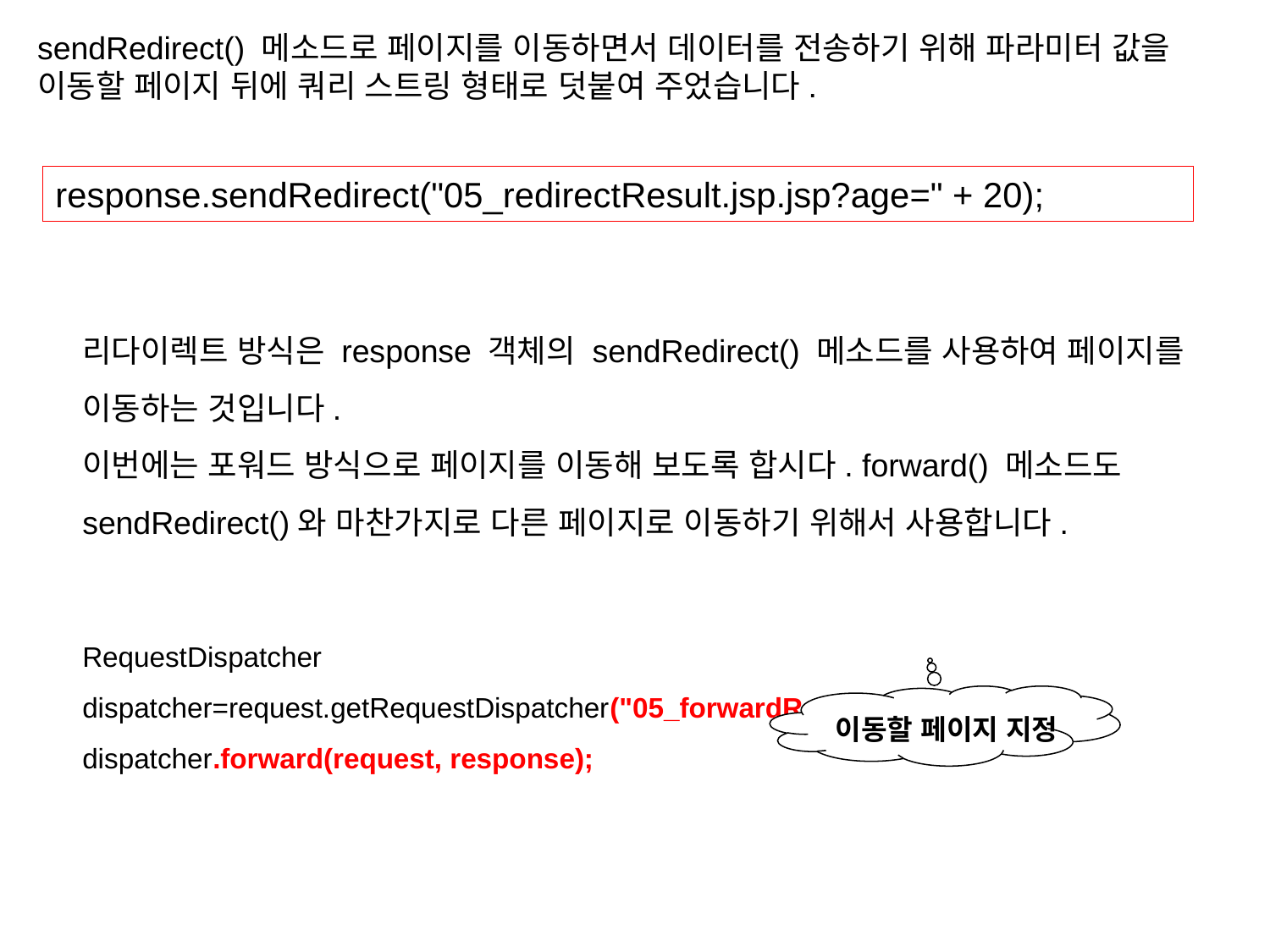

sendRedirect() 메소드로 페이지를 이동하면서 데이터를 전송하기 위해 파라미터 값을 이동할 페이지 뒤에 쿼리 스트링 형태로 덧붙여 주었습니다.
response.sendRedirect("05_redirectResult.jsp.jsp?age=" + 20);
리다이렉트 방식은 response 객체의 sendRedirect() 메소드를 사용하여 페이지를 이동하는 것입니다.
이번에는 포워드 방식으로 페이지를 이동해 보도록 합시다. forward() 메소드도 sendRedirect()와 마찬가지로 다른 페이지로 이동하기 위해서 사용합니다.
RequestDispatcher dispatcher=request.getRequestDispatcher("05_forwardResult.jsp“);
dispatcher.forward(request, response);
ㅋ

이동할 페이지 지정